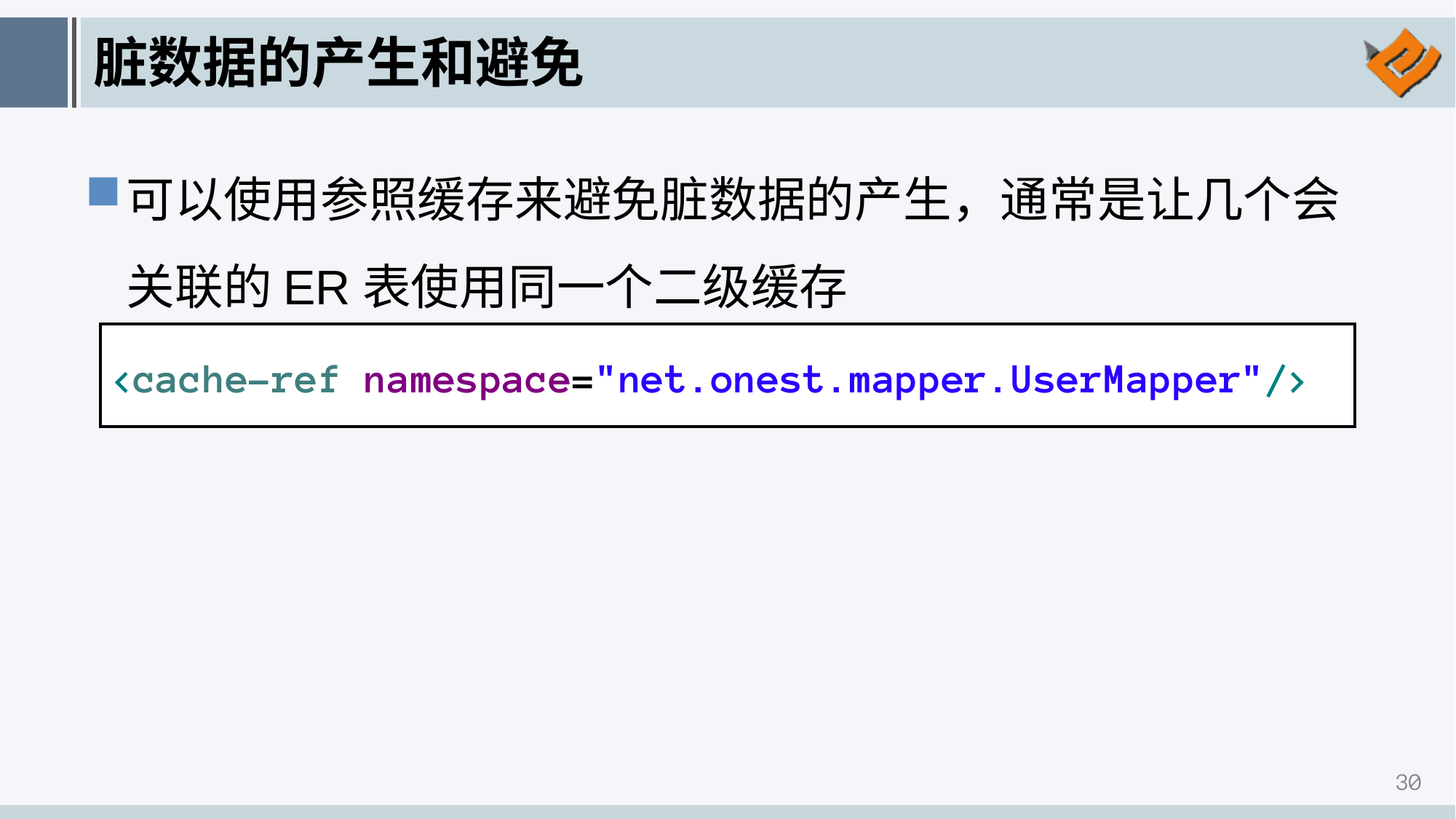

# 脏数据的产生和避免
可以使用参照缓存来避免脏数据的产生，通常是让几个会关联的ER表使用同一个二级缓存
<cache-ref namespace="net.onest.mapper.UserMapper"/>